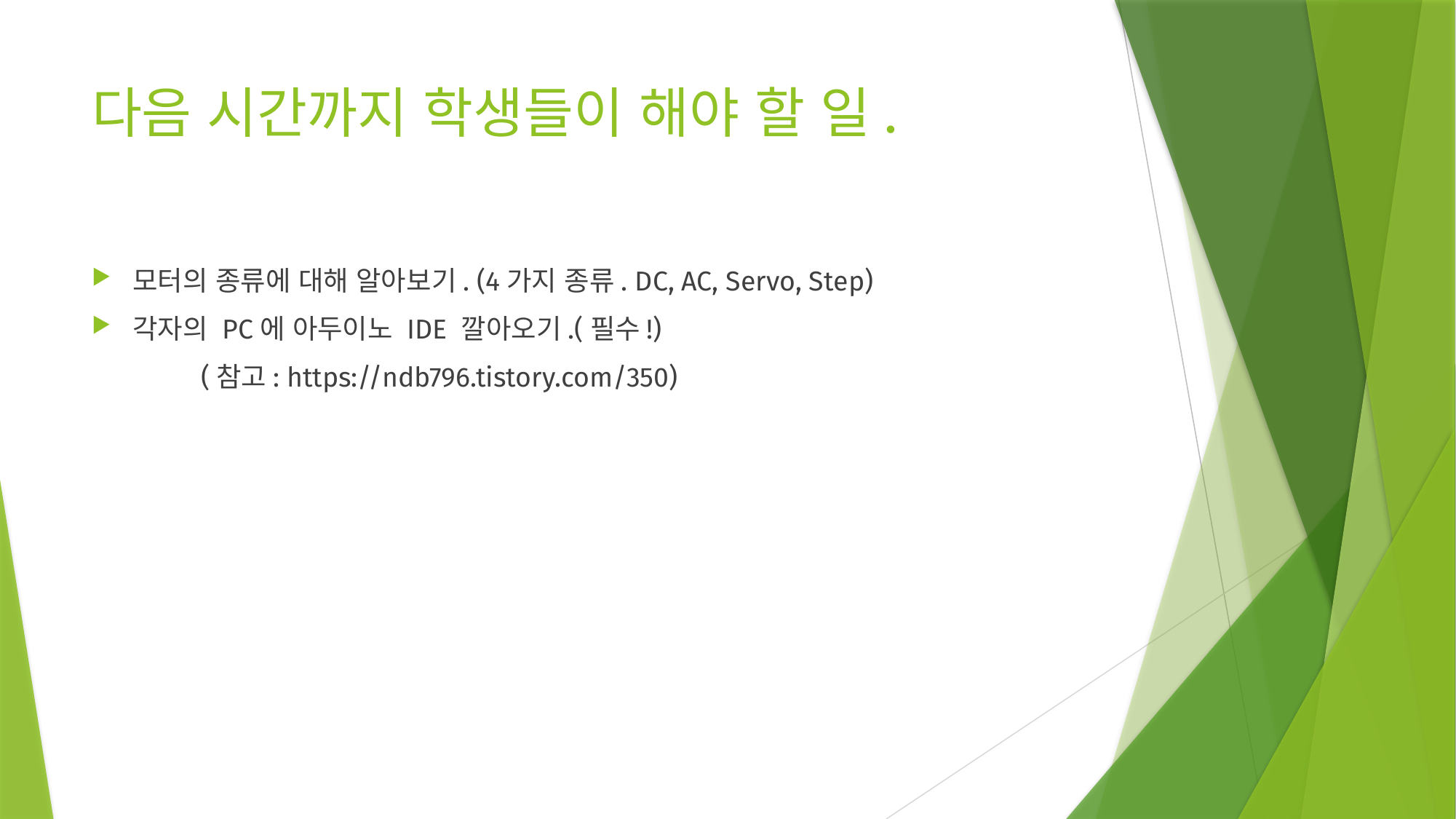

# 다음 시간까지 학생들이 해야 할 일.
모터의 종류에 대해 알아보기. (4가지 종류. DC, AC, Servo, Step)
각자의 PC에 아두이노 IDE 깔아오기.(필수!)
	(참고: https://ndb796.tistory.com/350)